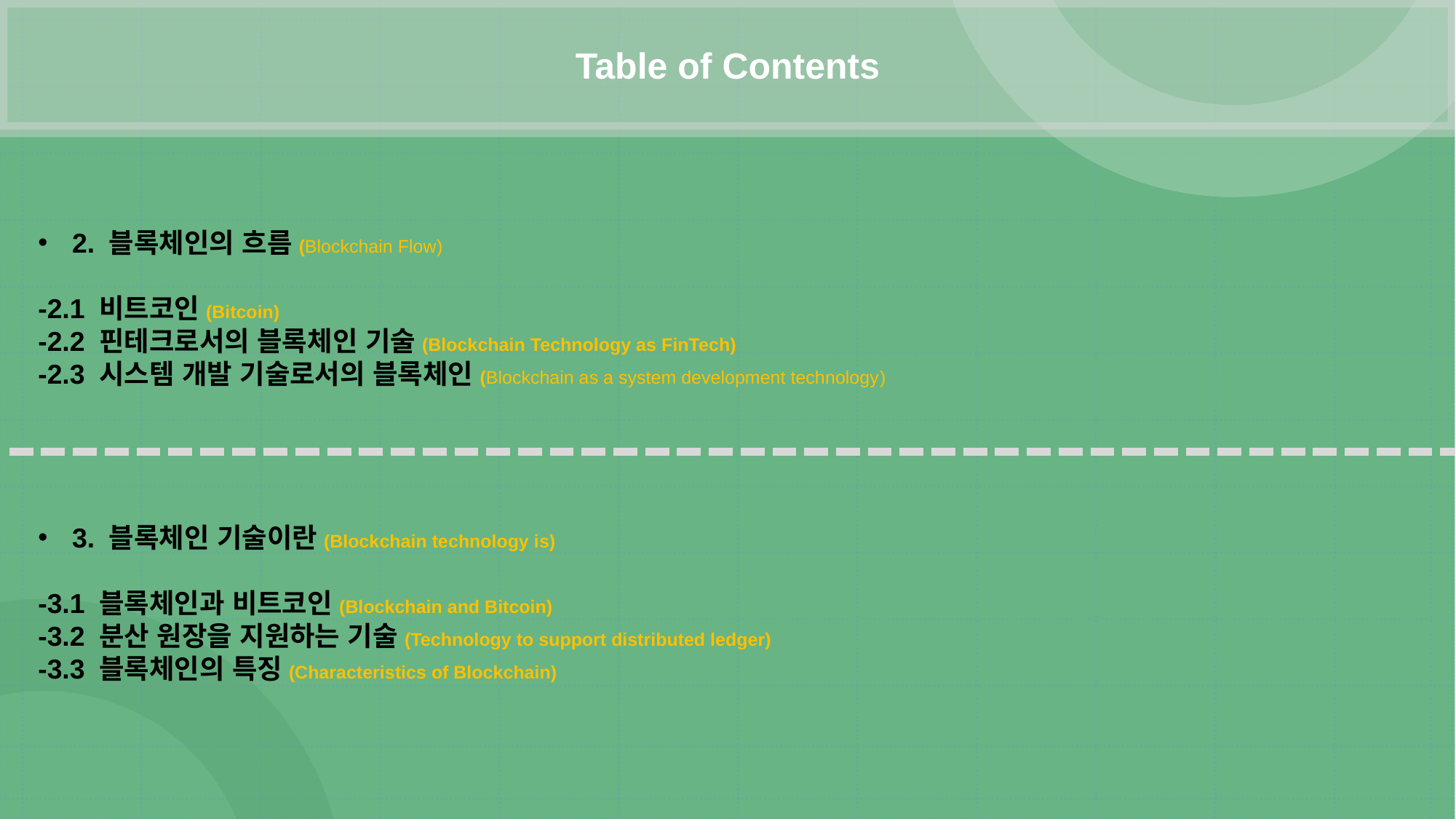

Table of Contents
2. 블록체인의 흐름(Blockchain Flow)

-2.1 비트코인(Bitcoin)
-2.2 핀테크로서의 블록체인 기술(Blockchain Technology as FinTech)
-2.3 시스템 개발 기술로서의 블록체인(Blockchain as a system development technology)

3. 블록체인 기술이란(Blockchain technology is)

-3.1 블록체인과 비트코인(Blockchain and Bitcoin)
-3.2 분산 원장을 지원하는 기술(Technology to support distributed ledger)
-3.3 블록체인의 특징(Characteristics of Blockchain)